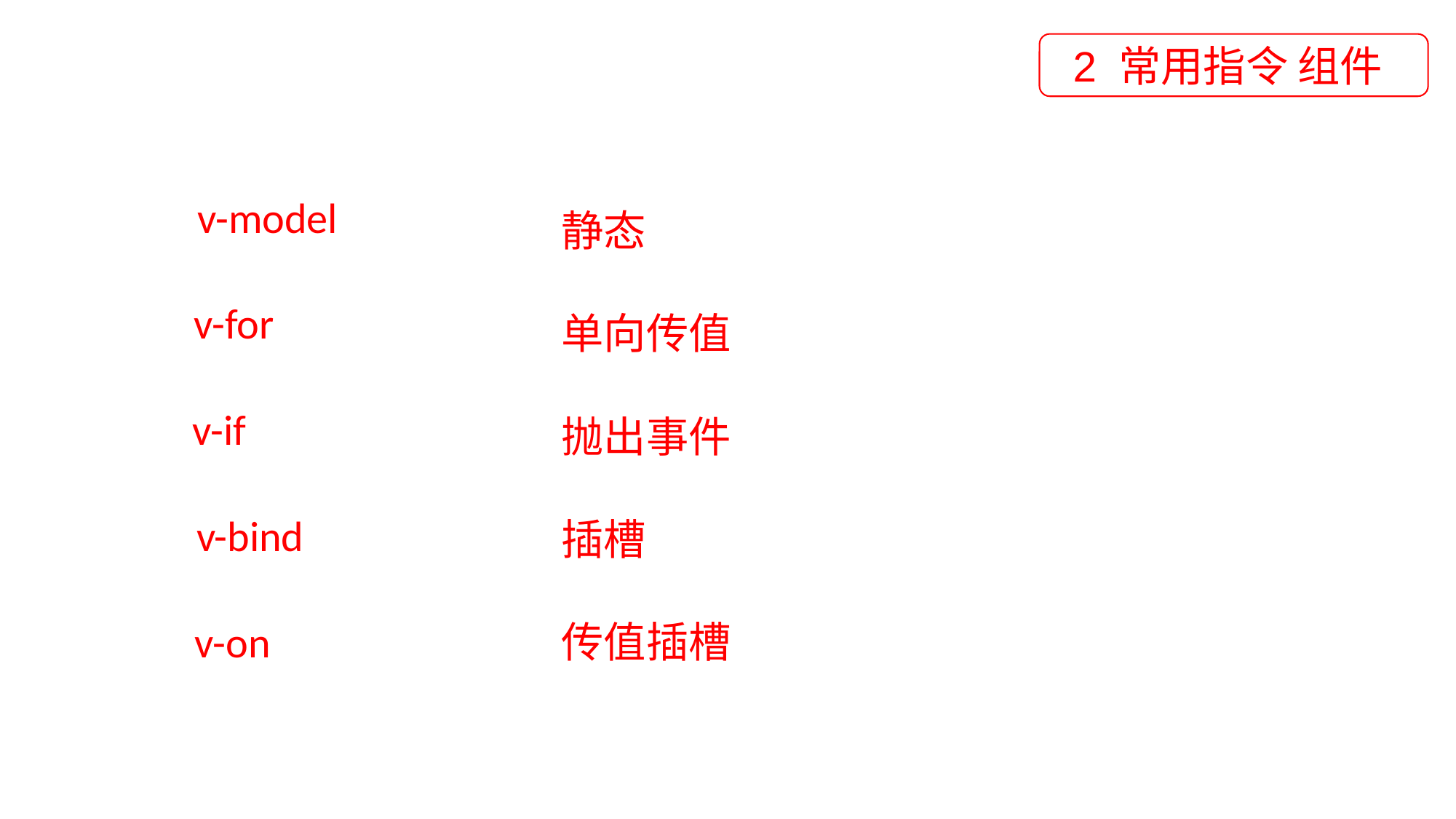

2 常用指令 组件
v-model
静态
v-for
单向传值
v-if
抛出事件
v-bind
插槽
v-on
传值插槽